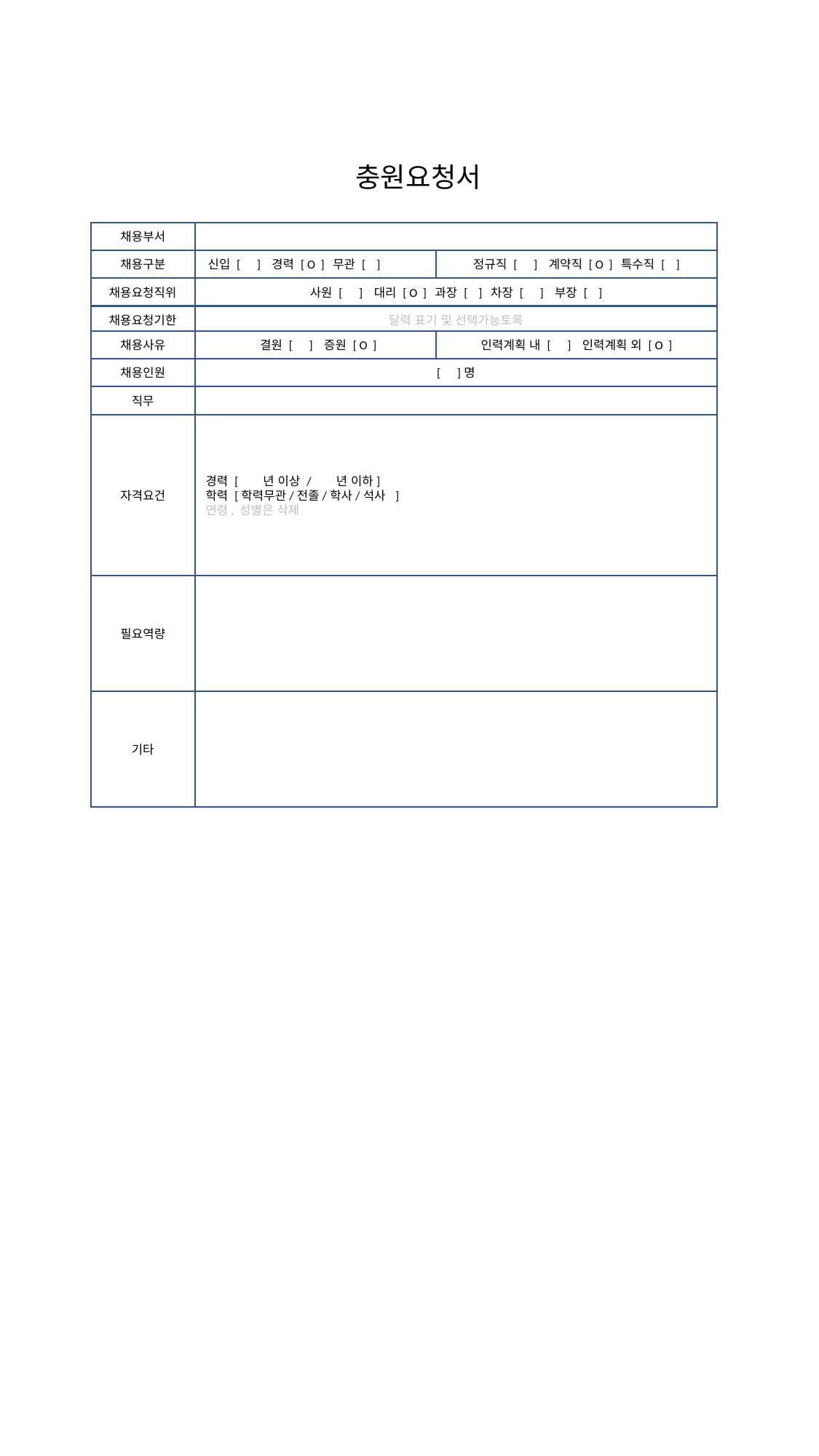

충원요청서
채용부서

정규직 [      ]   계약직 [ O  ]  특수직 [    ]
채용구분
신입 [      ]   경력 [ O  ]  무관 [    ]                                          정규직 [      ]   계약직 [ O  ]  특수직 [    ]
사원 [      ]   대리 [ O  ]  과장 [    ]  차장 [      ]   부장 [    ]
채용요청직위
채용요청기한
달력 표기 및 선택가능토록
인력계획 내 [      ]   인력계획 외 [ O  ]
채용사유
 결원 [      ]   증원 [ O  ]                                인력계획 내 [      ]   인력계획 외 [ O  ]
채용인원
[      ]명
직무

자격요건
경력 [        년 이상 /        년 이하]
학력 [학력무관/전졸/학사/석사  ]
연령, 성별은 삭제
필요역량

기타